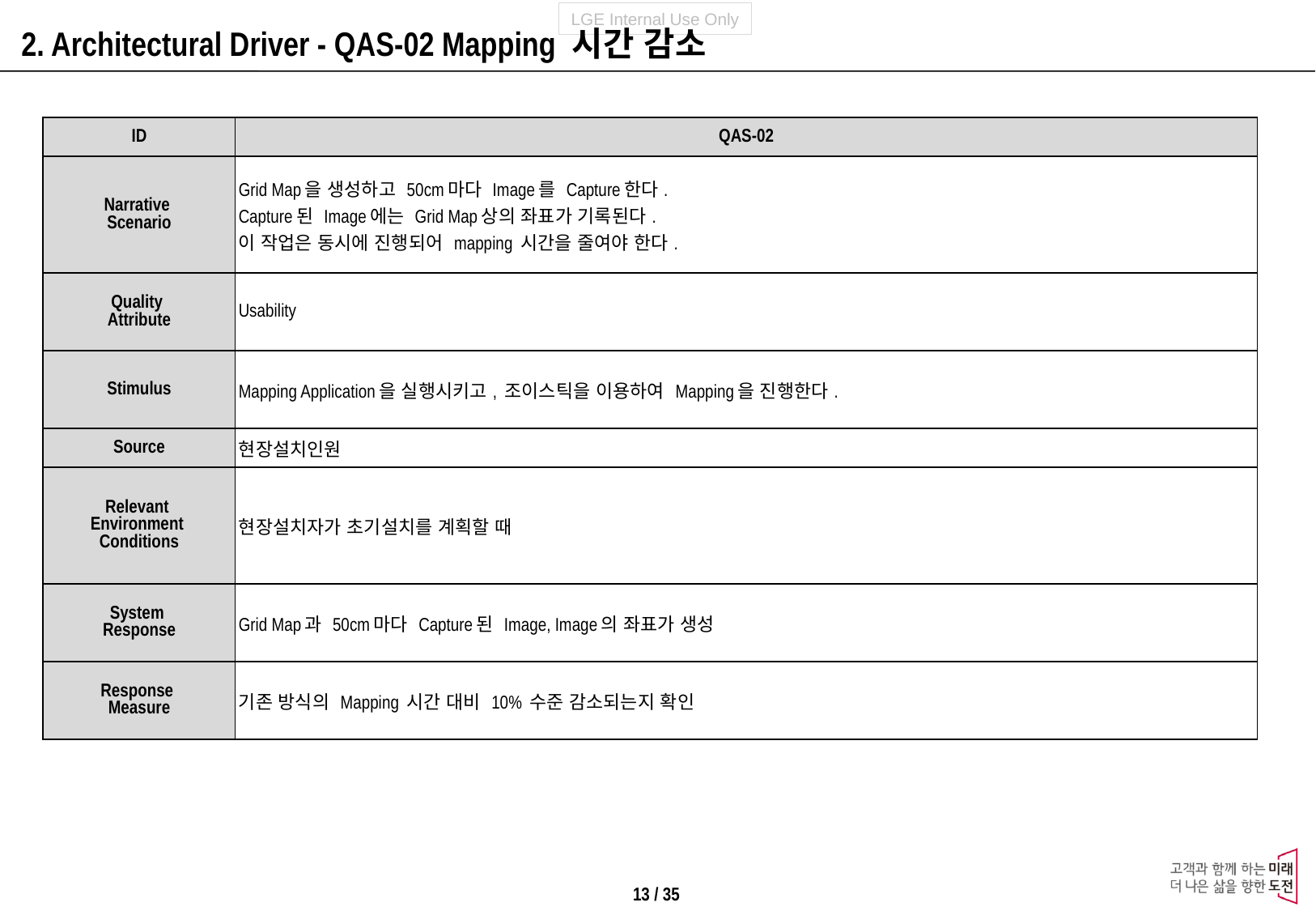

2. Architectural Driver - QAS-02 Mapping 시간 감소

| ID | QAS-02 |
| --- | --- |
| Narrative Scenario | Grid Map을 생성하고 50cm마다 Image를 Capture한다. Capture된 Image에는 Grid Map상의 좌표가 기록된다. 이 작업은 동시에 진행되어 mapping 시간을 줄여야 한다. |
| Quality Attribute | Usability |
| Stimulus | Mapping Application을 실행시키고, 조이스틱을 이용하여 Mapping을 진행한다. |
| Source | 현장설치인원 |
| Relevant Environment Conditions | 현장설치자가 초기설치를 계획할 때 |
| System Response | Grid Map과 50cm마다 Capture된 Image, Image의 좌표가 생성 |
| Response Measure | 기존 방식의 Mapping 시간 대비 10% 수준 감소되는지 확인 |